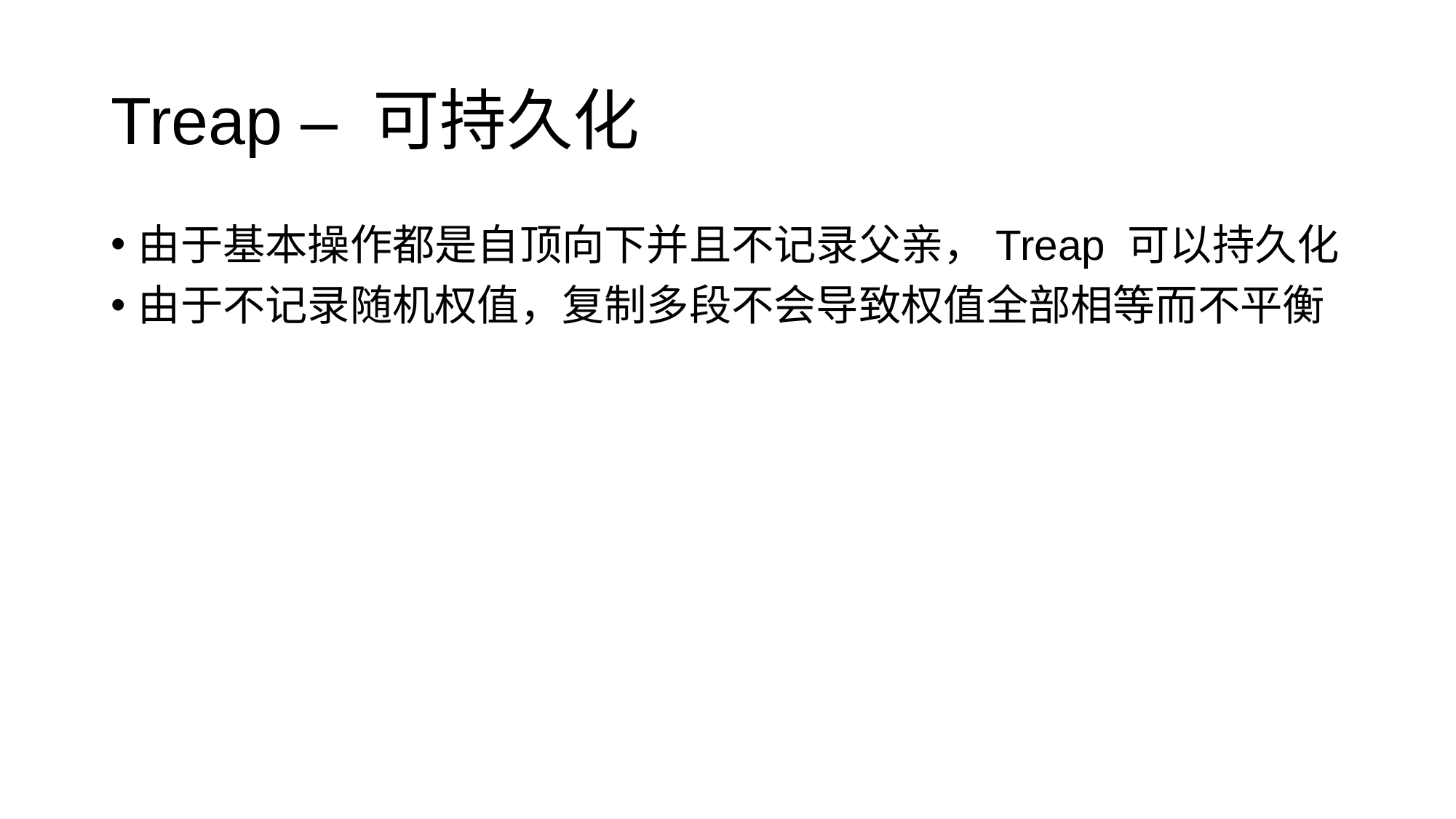

# Treap – 可持久化
由于基本操作都是自顶向下并且不记录父亲，Treap 可以持久化
由于不记录随机权值，复制多段不会导致权值全部相等而不平衡